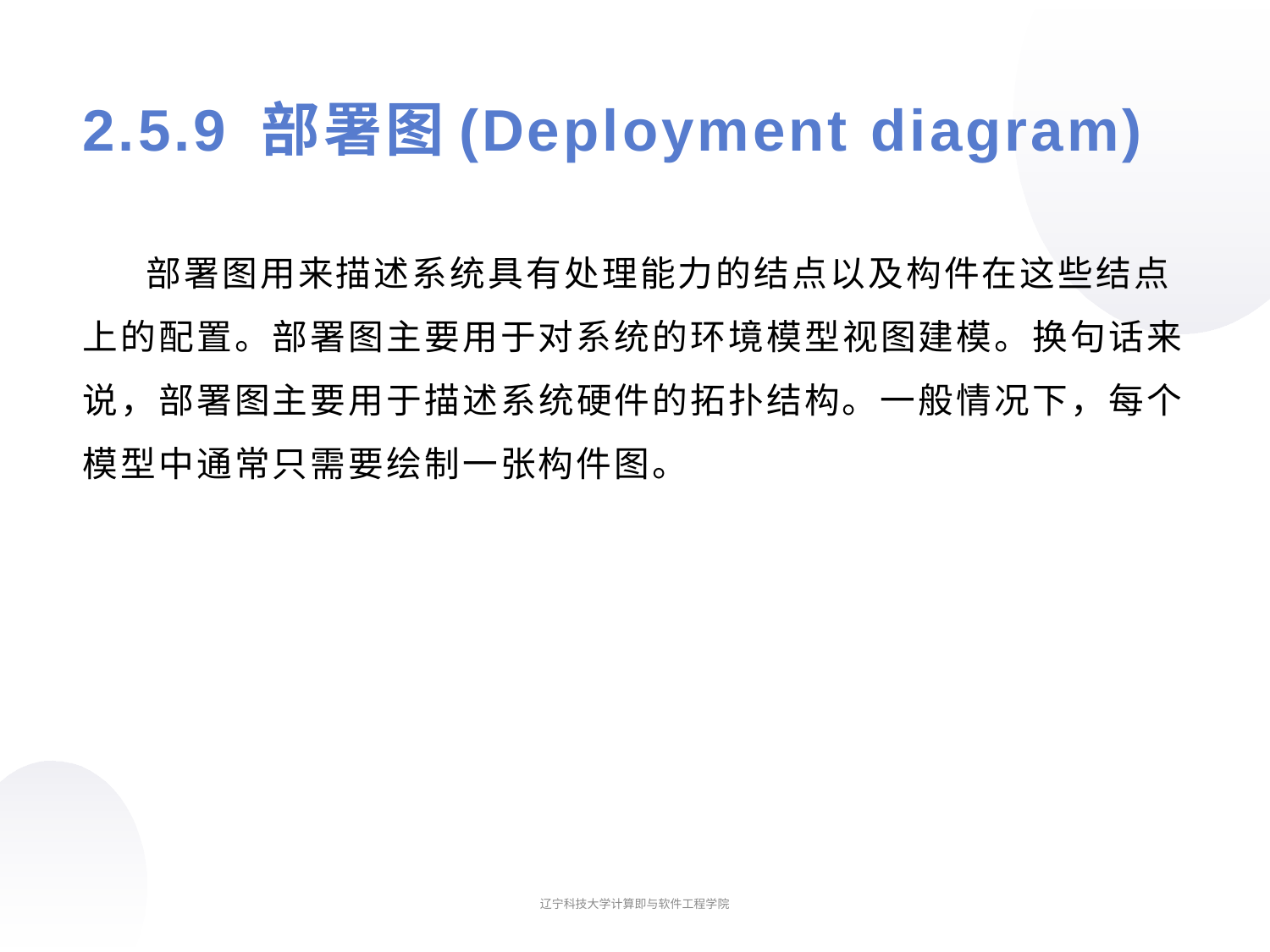

# 2.5.9 部署图(Deployment diagram)
部署图用来描述系统具有处理能力的结点以及构件在这些结点上的配置。部署图主要用于对系统的环境模型视图建模。换句话来说，部署图主要用于描述系统硬件的拓扑结构。一般情况下，每个模型中通常只需要绘制一张构件图。

辽宁科技大学计算即与软件工程学院
94